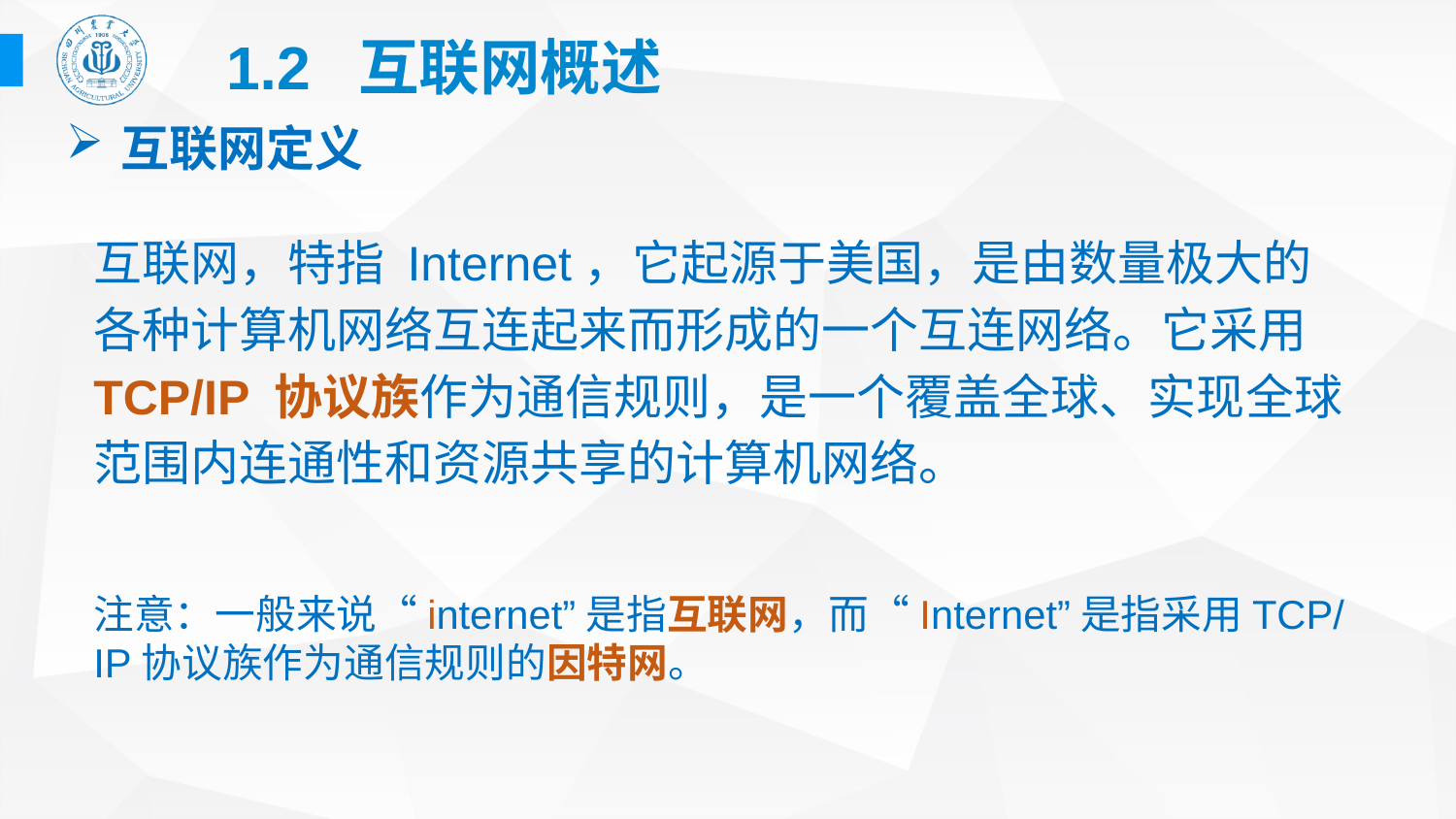

# 1.2  互联网概述
互联网定义
互联网，特指 Internet，它起源于美国，是由数量极大的各种计算机网络互连起来而形成的一个互连网络。它采用 TCP/IP 协议族作为通信规则，是一个覆盖全球、实现全球范围内连通性和资源共享的计算机网络。

注意：一般来说“internet”是指互联网，而“Internet”是指采用TCP/IP协议族作为通信规则的因特网。